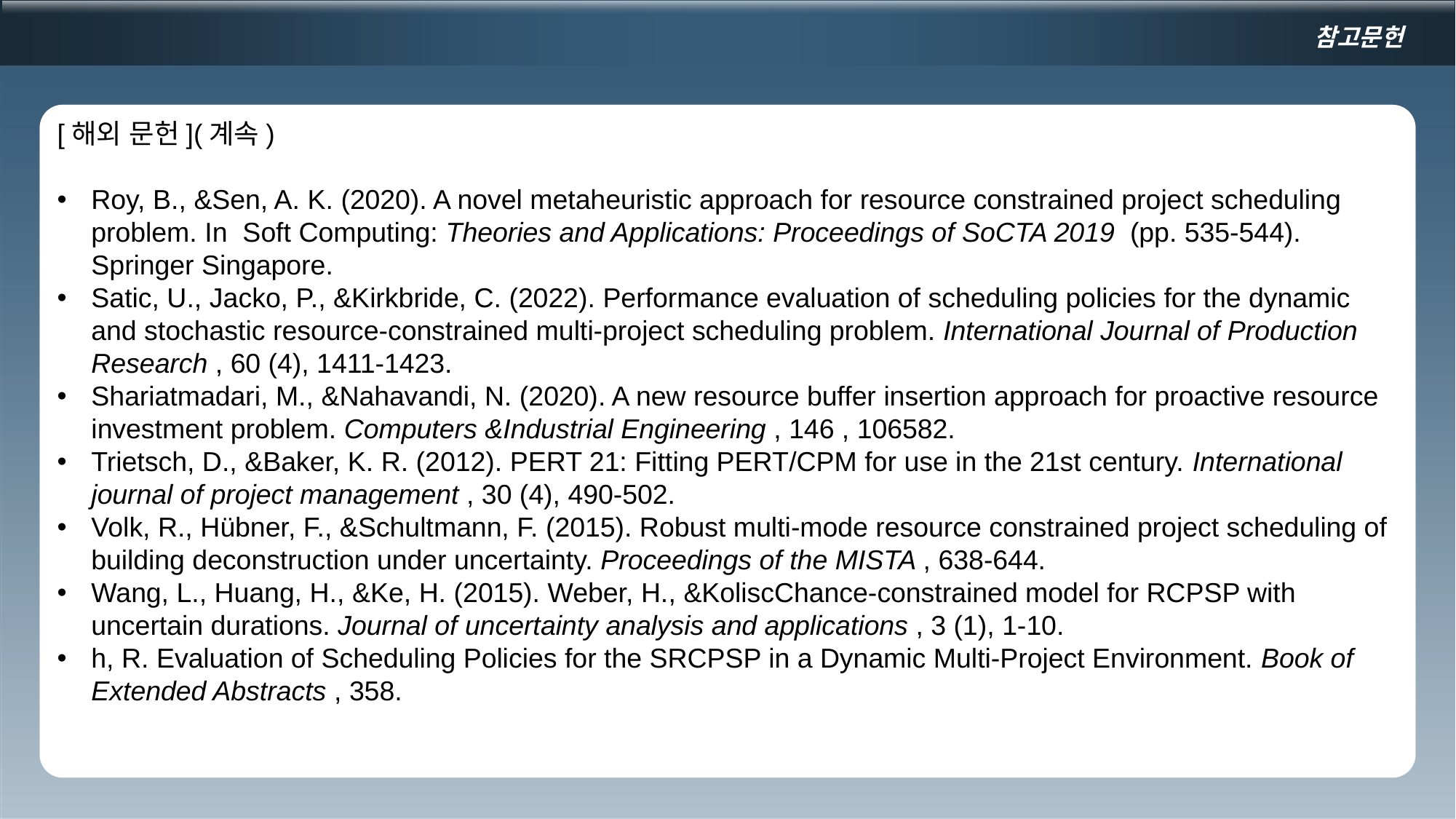

참고문헌
[해외 문헌](계속)

Roy, B., &Sen, A. K. (2020). A novel metaheuristic approach for resource constrained project scheduling problem. In  Soft Computing: Theories and Applications: Proceedings of SoCTA 2019  (pp. 535-544). Springer Singapore.
Satic, U., Jacko, P., &Kirkbride, C. (2022). Performance evaluation of scheduling policies for the dynamic and stochastic resource-constrained multi-project scheduling problem. International Journal of Production Research , 60 (4), 1411-1423.
Shariatmadari, M., &Nahavandi, N. (2020). A new resource buffer insertion approach for proactive resource investment problem. Computers &Industrial Engineering , 146 , 106582.
Trietsch, D., &Baker, K. R. (2012). PERT 21: Fitting PERT/CPM for use in the 21st century. International journal of project management , 30 (4), 490-502.
Volk, R., Hübner, F., &Schultmann, F. (2015). Robust multi-mode resource constrained project scheduling of building deconstruction under uncertainty. Proceedings of the MISTA , 638-644.
Wang, L., Huang, H., &Ke, H. (2015). Weber, H., &KoliscChance-constrained model for RCPSP with uncertain durations. Journal of uncertainty analysis and applications , 3 (1), 1-10.
h, R. Evaluation of Scheduling Policies for the SRCPSP in a Dynamic Multi-Project Environment. Book of Extended Abstracts , 358.